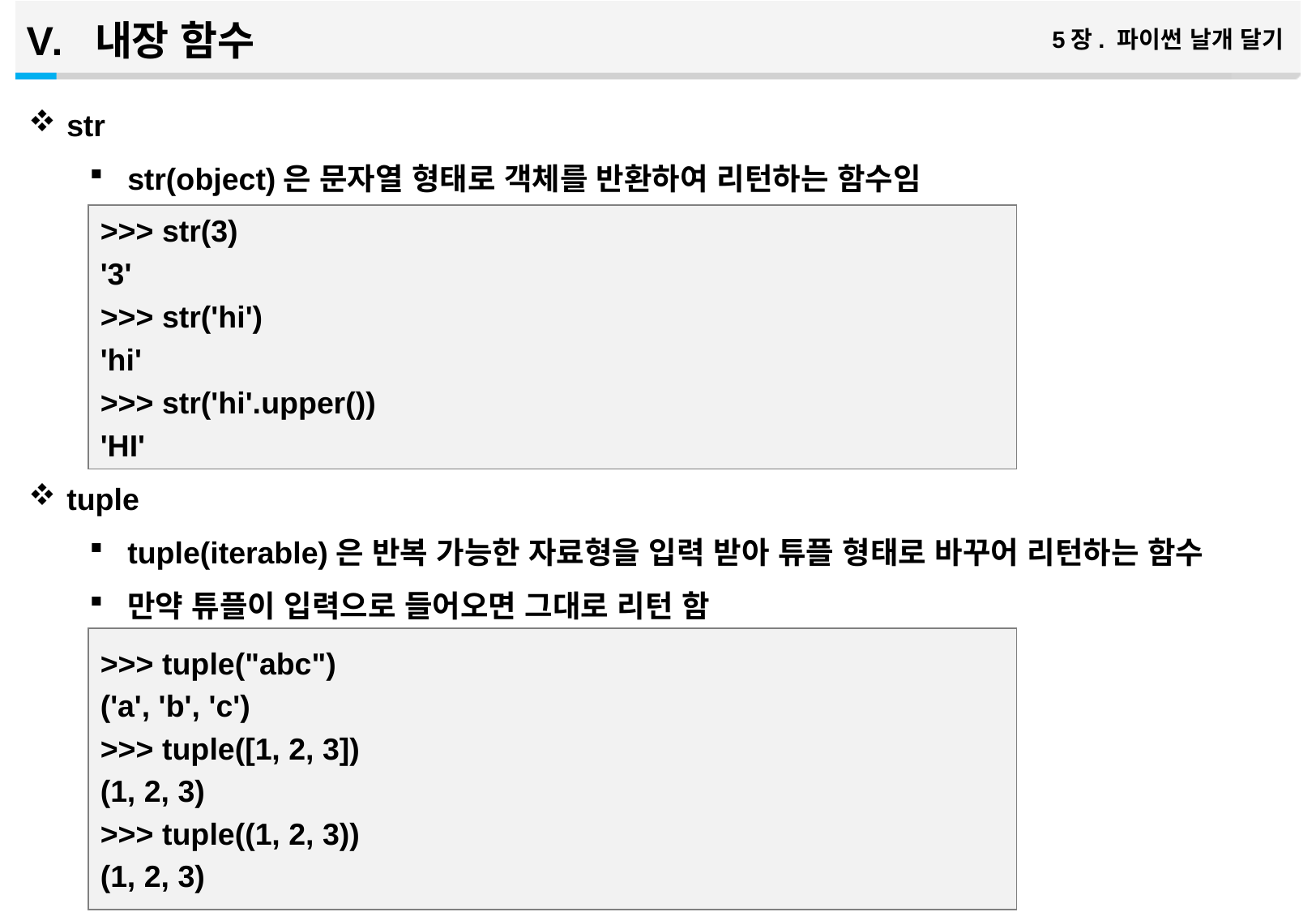

내장 함수
5장. 파이썬 날개 달기
str
str(object)은 문자열 형태로 객체를 반환하여 리턴하는 함수임

tuple
tuple(iterable)은 반복 가능한 자료형을 입력 받아 튜플 형태로 바꾸어 리턴하는 함수
만약 튜플이 입력으로 들어오면 그대로 리턴 함

>>> str(3)
'3'
>>> str('hi')
'hi'
>>> str('hi'.upper())
'HI'
>>> tuple("abc")
('a', 'b', 'c')
>>> tuple([1, 2, 3])
(1, 2, 3)
>>> tuple((1, 2, 3))
(1, 2, 3)
64